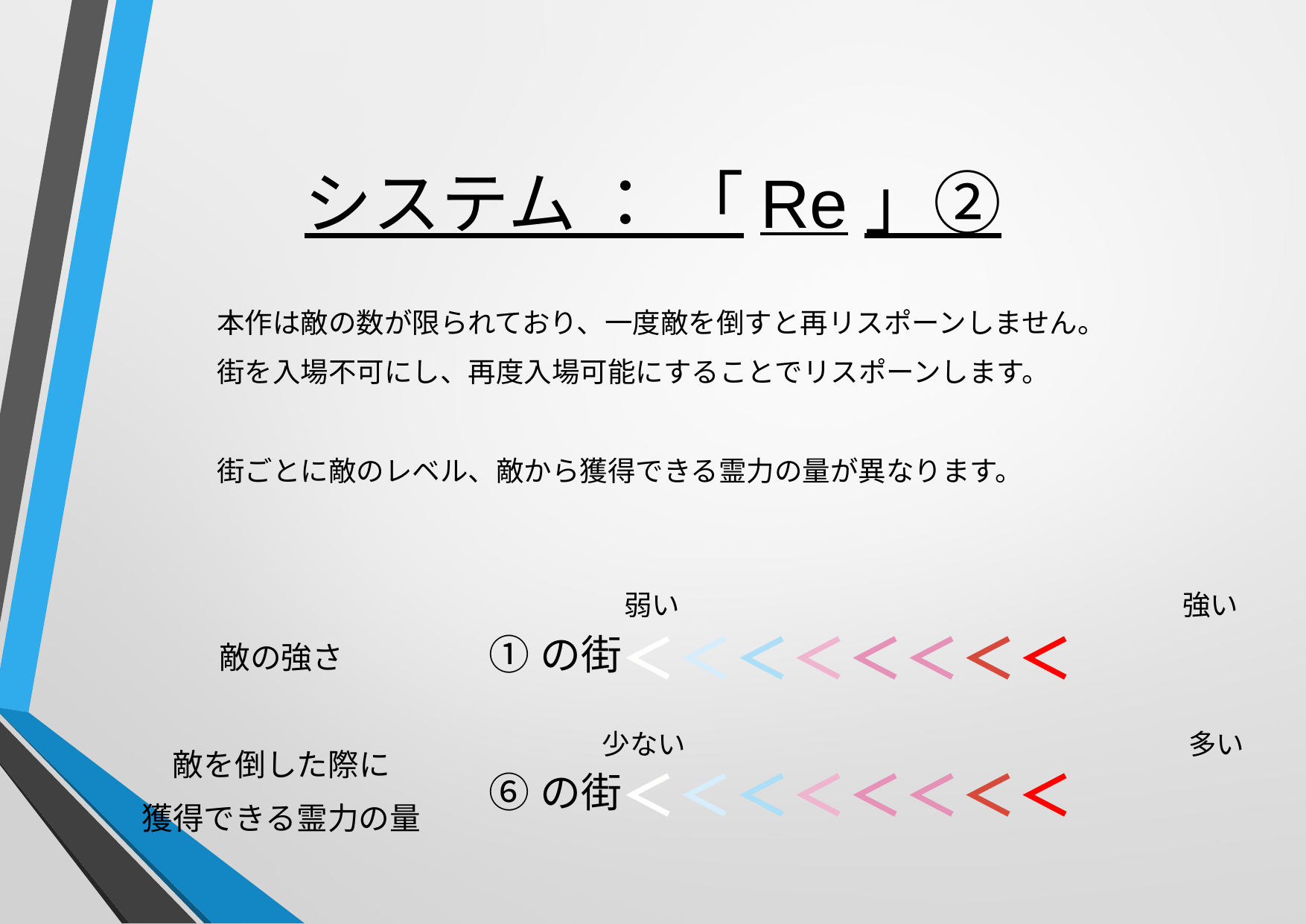

# システム ： 「Re」②
本作は敵の数が限られており、一度敵を倒すと再リスポーンしません。
街を入場不可にし、再度入場可能にすることでリスポーンします。

街ごとに敵のレベル、敵から獲得できる霊力の量が異なります。

敵の強さ

敵を倒した際に
獲得できる霊力の量
弱い　　　　　　　　　　　　　　　　　　強い
①の街　　　　　　　　　　　　　　　　　　⑥の街
＜＜＜＜＜＜＜＜
少ない　　　　　　　　　　　　　　　　　　多い
⑥の街　　　　　　　　　　　　　　　　　　①の街
＜＜＜＜＜＜＜＜